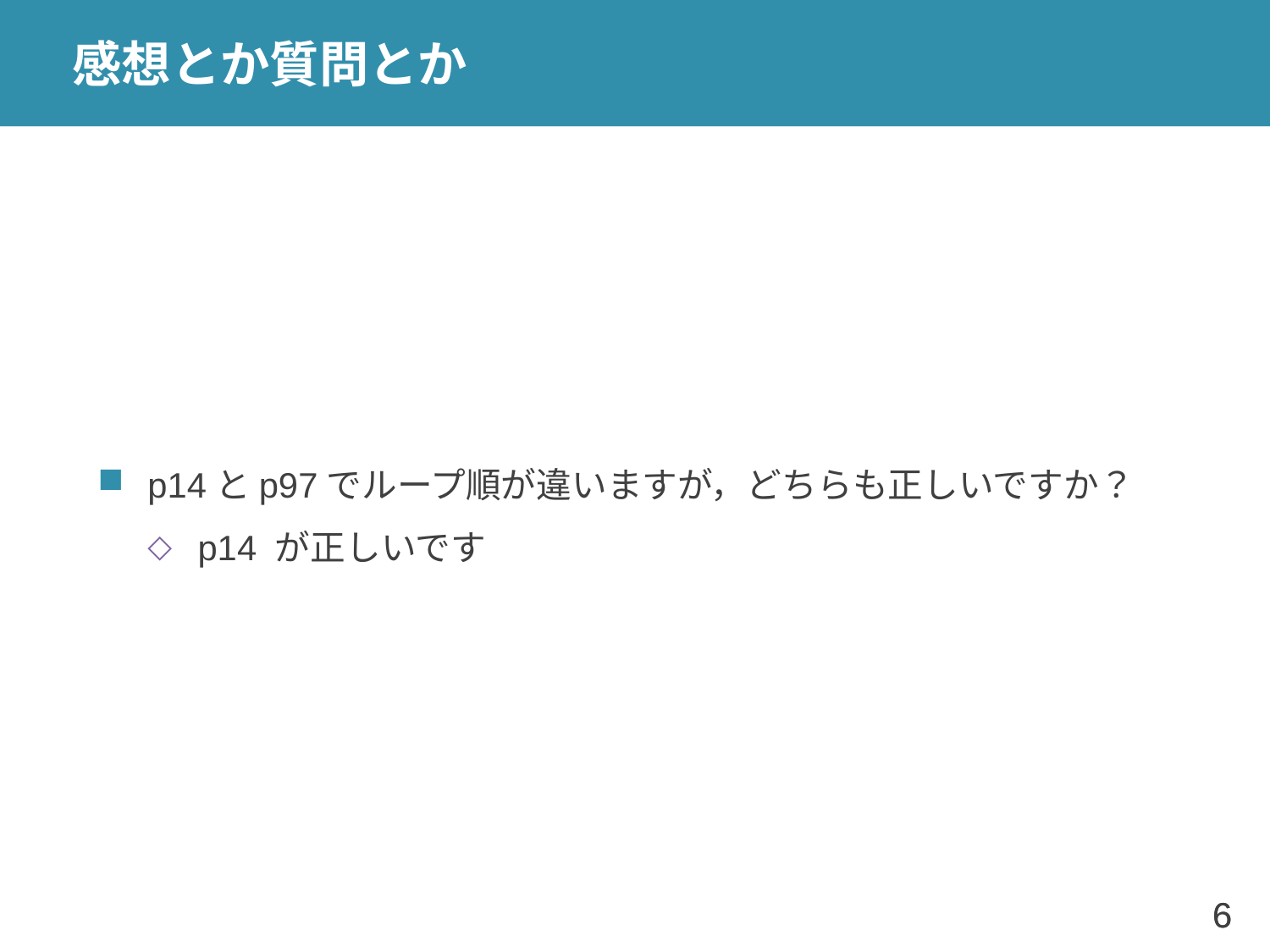

# 感想とか質問とか
p14とp97でループ順が違いますが，どちらも正しいですか？
p14 が正しいです